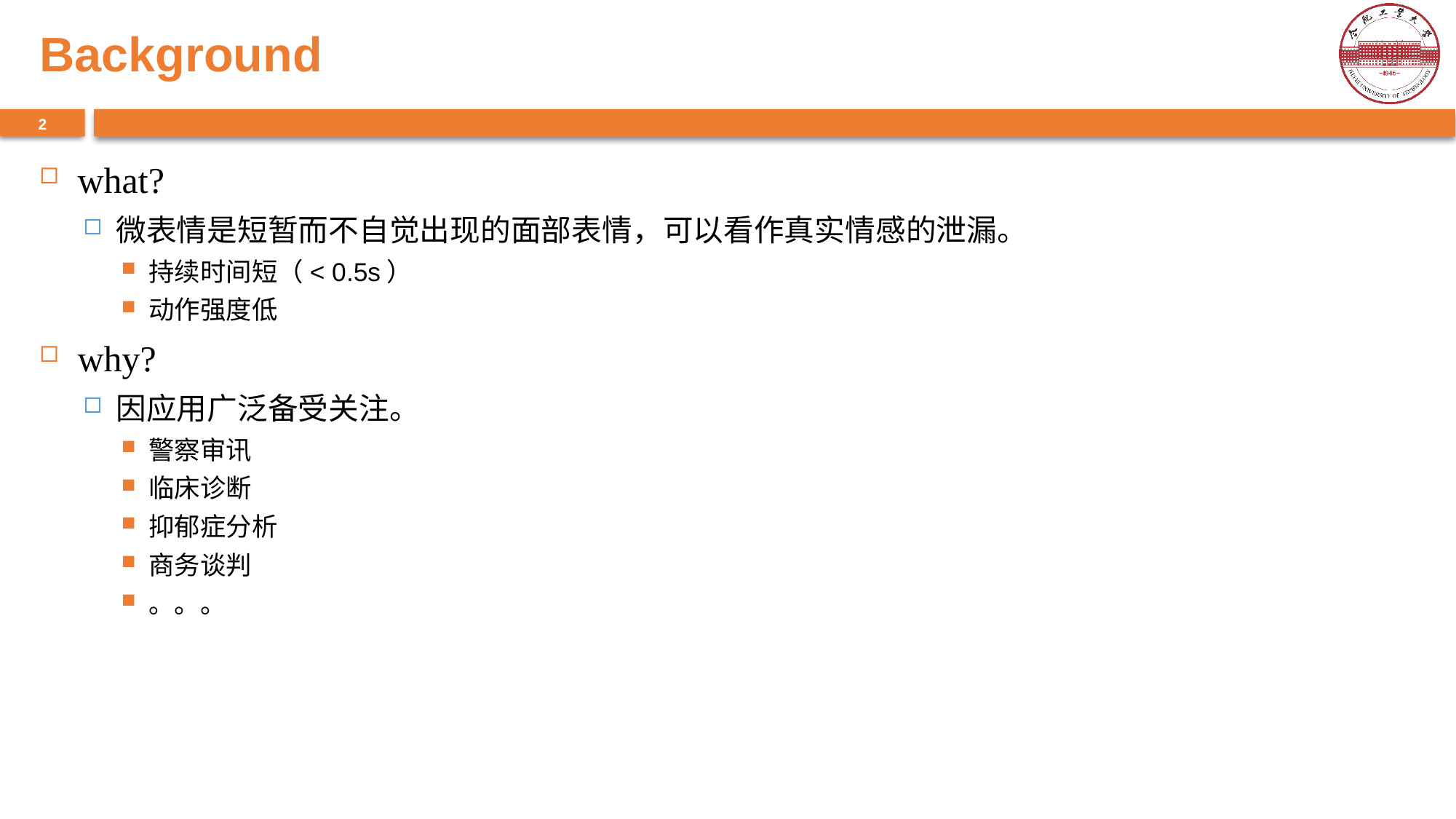

Background
what?
微表情是短暂而不自觉出现的面部表情，可以看作真实情感的泄漏。
持续时间短（< 0.5s）
动作强度低
why?
因应用广泛备受关注。
警察审讯
临床诊断
抑郁症分析
商务谈判
。。。